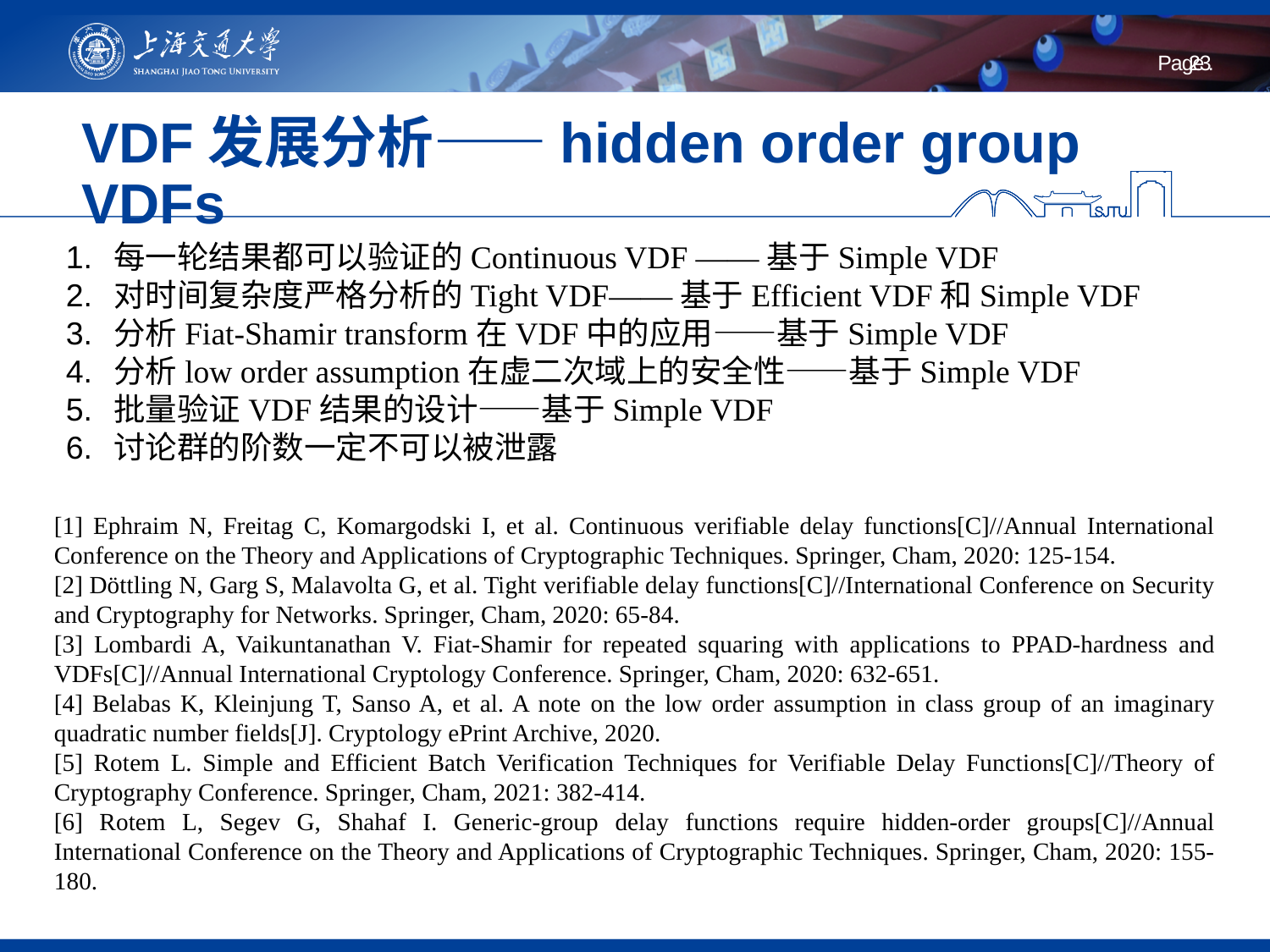

# VDF发展分析——hidden order group VDFs
每一轮结果都可以验证的Continuous VDF ——基于Simple VDF
对时间复杂度严格分析的Tight VDF——基于Efficient VDF和Simple VDF
分析Fiat-Shamir transform在VDF中的应用——基于Simple VDF
分析low order assumption在虚二次域上的安全性——基于Simple VDF
批量验证VDF结果的设计——基于Simple VDF
讨论群的阶数一定不可以被泄露
[1] Ephraim N, Freitag C, Komargodski I, et al. Continuous verifiable delay functions[C]//Annual International Conference on the Theory and Applications of Cryptographic Techniques. Springer, Cham, 2020: 125-154.
[2] Döttling N, Garg S, Malavolta G, et al. Tight verifiable delay functions[C]//International Conference on Security and Cryptography for Networks. Springer, Cham, 2020: 65-84.
[3] Lombardi A, Vaikuntanathan V. Fiat-Shamir for repeated squaring with applications to PPAD-hardness and VDFs[C]//Annual International Cryptology Conference. Springer, Cham, 2020: 632-651.
[4] Belabas K, Kleinjung T, Sanso A, et al. A note on the low order assumption in class group of an imaginary quadratic number fields[J]. Cryptology ePrint Archive, 2020.
[5] Rotem L. Simple and Efficient Batch Verification Techniques for Verifiable Delay Functions[C]//Theory of Cryptography Conference. Springer, Cham, 2021: 382-414.
[6] Rotem L, Segev G, Shahaf I. Generic-group delay functions require hidden-order groups[C]//Annual International Conference on the Theory and Applications of Cryptographic Techniques. Springer, Cham, 2020: 155-180.